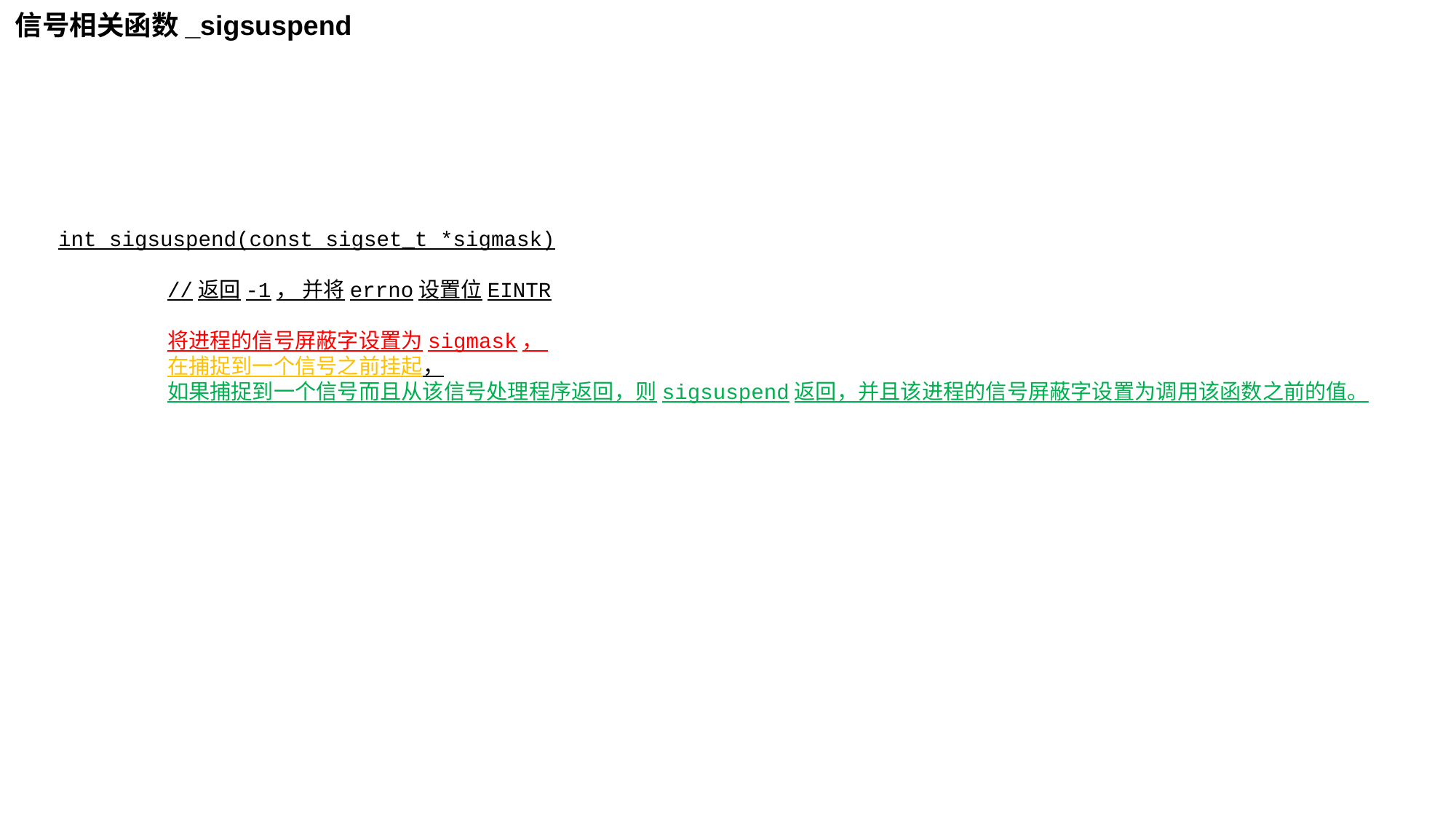

信号相关函数_sigsuspend
int sigsuspend(const sigset_t *sigmask)

	//返回-1， 并将errno设置位EINTR

	将进程的信号屏蔽字设置为sigmask，
	在捕捉到一个信号之前挂起，
	如果捕捉到一个信号而且从该信号处理程序返回，则sigsuspend返回，并且该进程的信号屏蔽字设置为调用该函数之前的值。